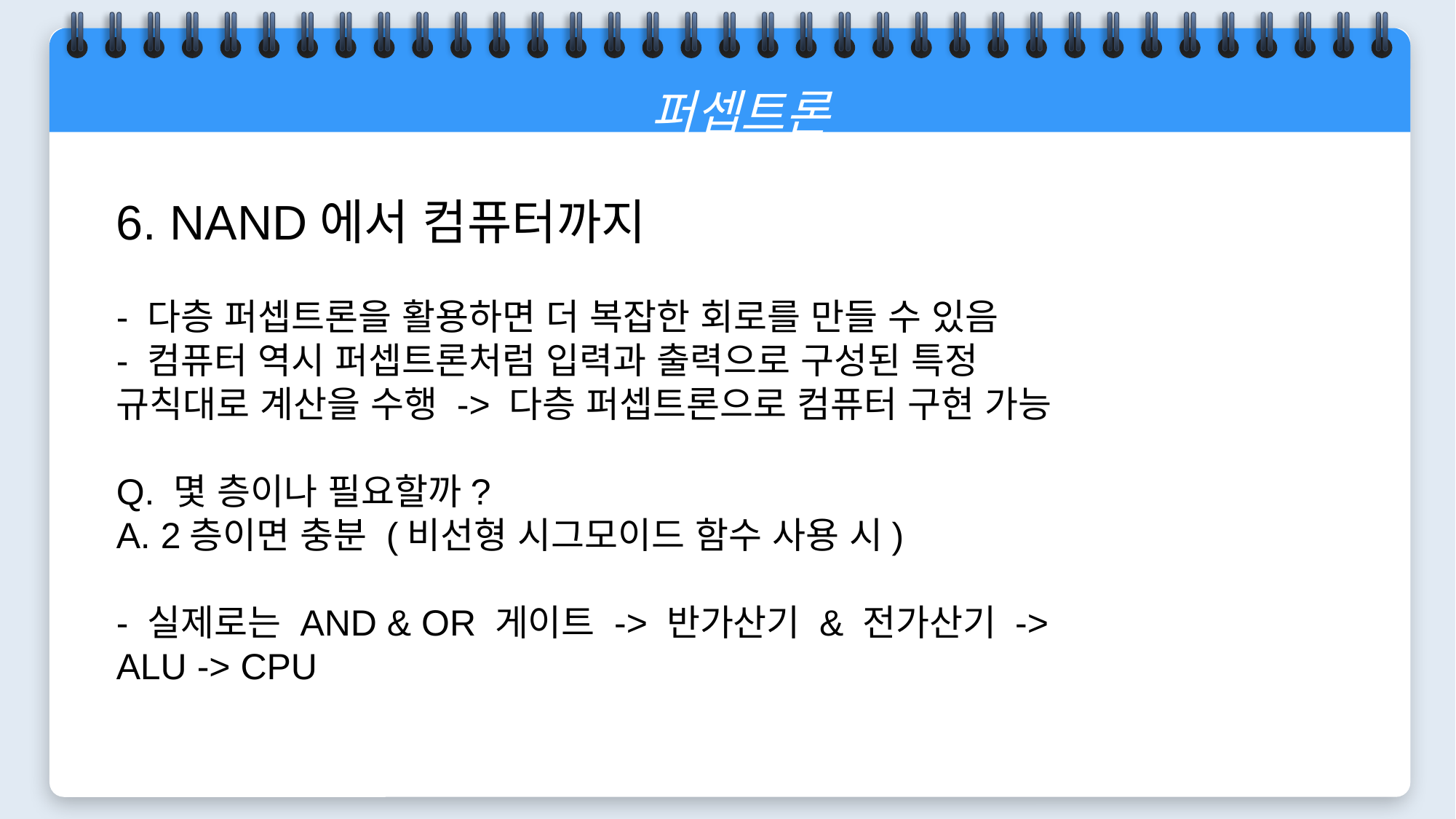

퍼셉트론
6. NAND에서 컴퓨터까지

- 다층 퍼셉트론을 활용하면 더 복잡한 회로를 만들 수 있음
- 컴퓨터 역시 퍼셉트론처럼 입력과 출력으로 구성된 특정 규칙대로 계산을 수행 -> 다층 퍼셉트론으로 컴퓨터 구현 가능

Q. 몇 층이나 필요할까?
A. 2층이면 충분 (비선형 시그모이드 함수 사용 시)

- 실제로는 AND & OR 게이트 -> 반가산기 & 전가산기 -> ALU -> CPU